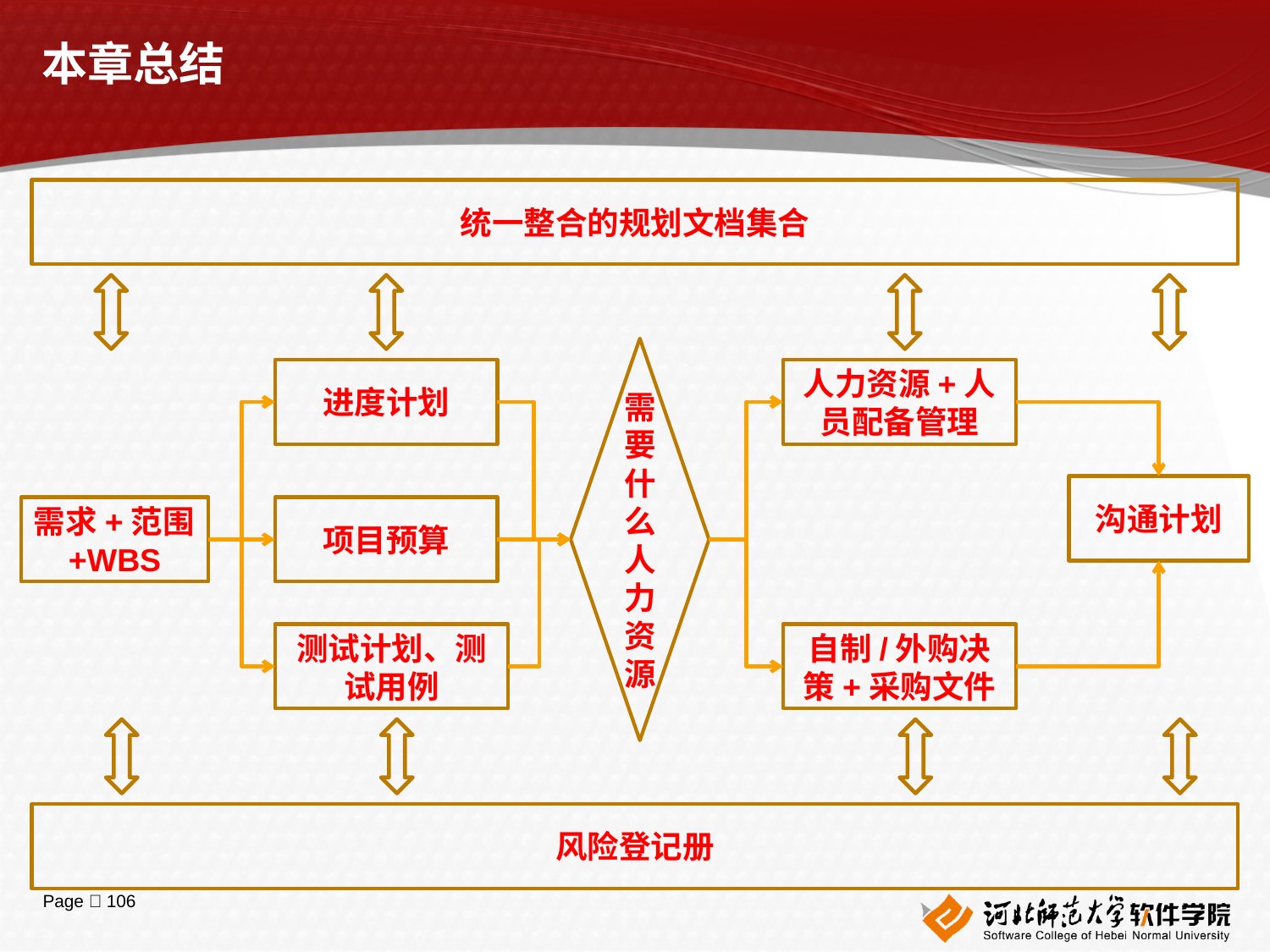

# 本章总结
统一整合的规划文档集合

需要什么
人力资源
人力资源+人员配备管理
进度计划
沟通计划
项目预算
需求+范围+WBS
测试计划、测试用例
自制/外购决策+采购文件

风险登记册